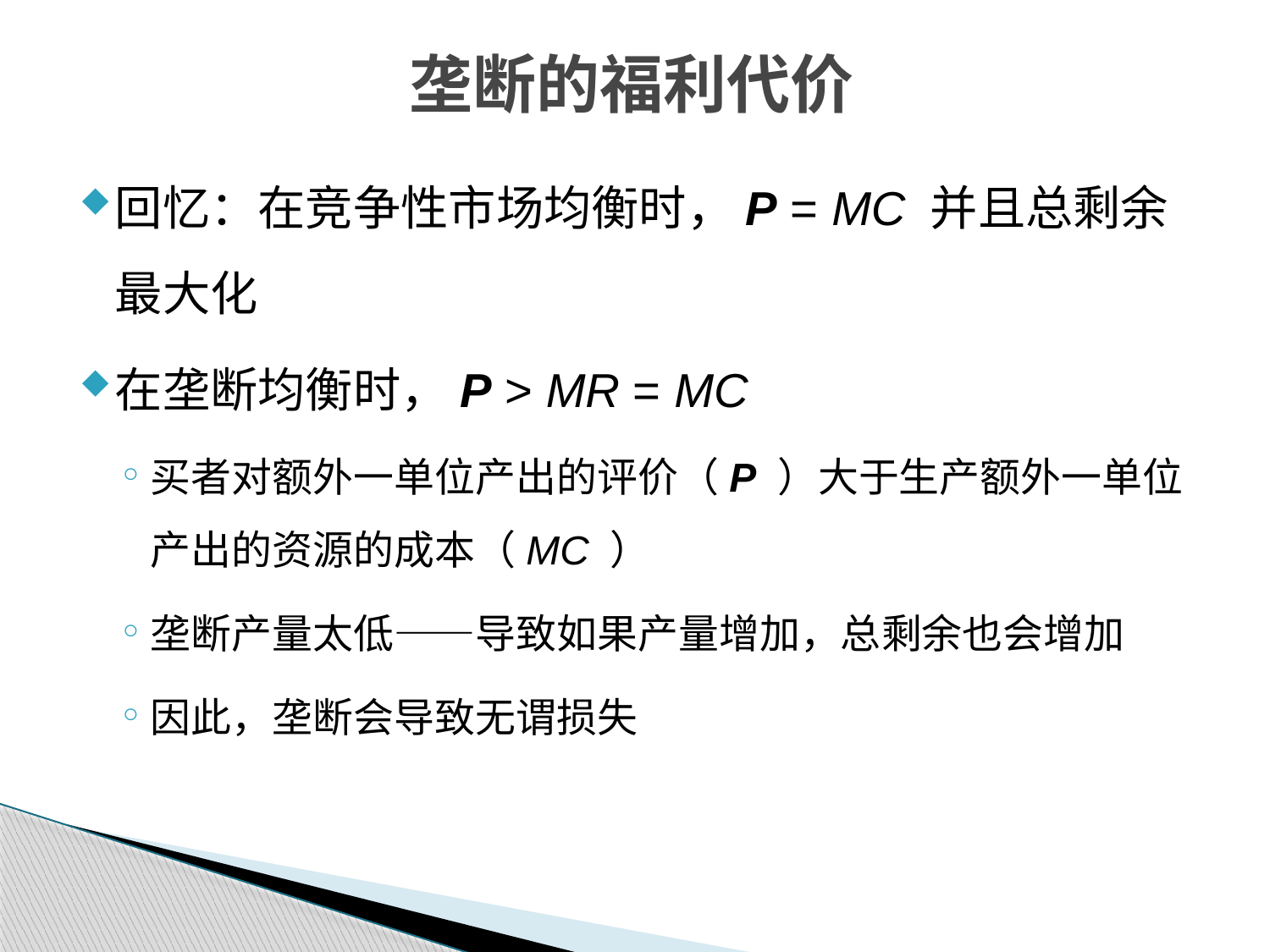

垄断的福利代价
回忆：在竞争性市场均衡时，P = MC 并且总剩余最大化
在垄断均衡时，P > MR = MC
买者对额外一单位产出的评价（P ）大于生产额外一单位产出的资源的成本（MC ）
垄断产量太低——导致如果产量增加，总剩余也会增加
因此，垄断会导致无谓损失